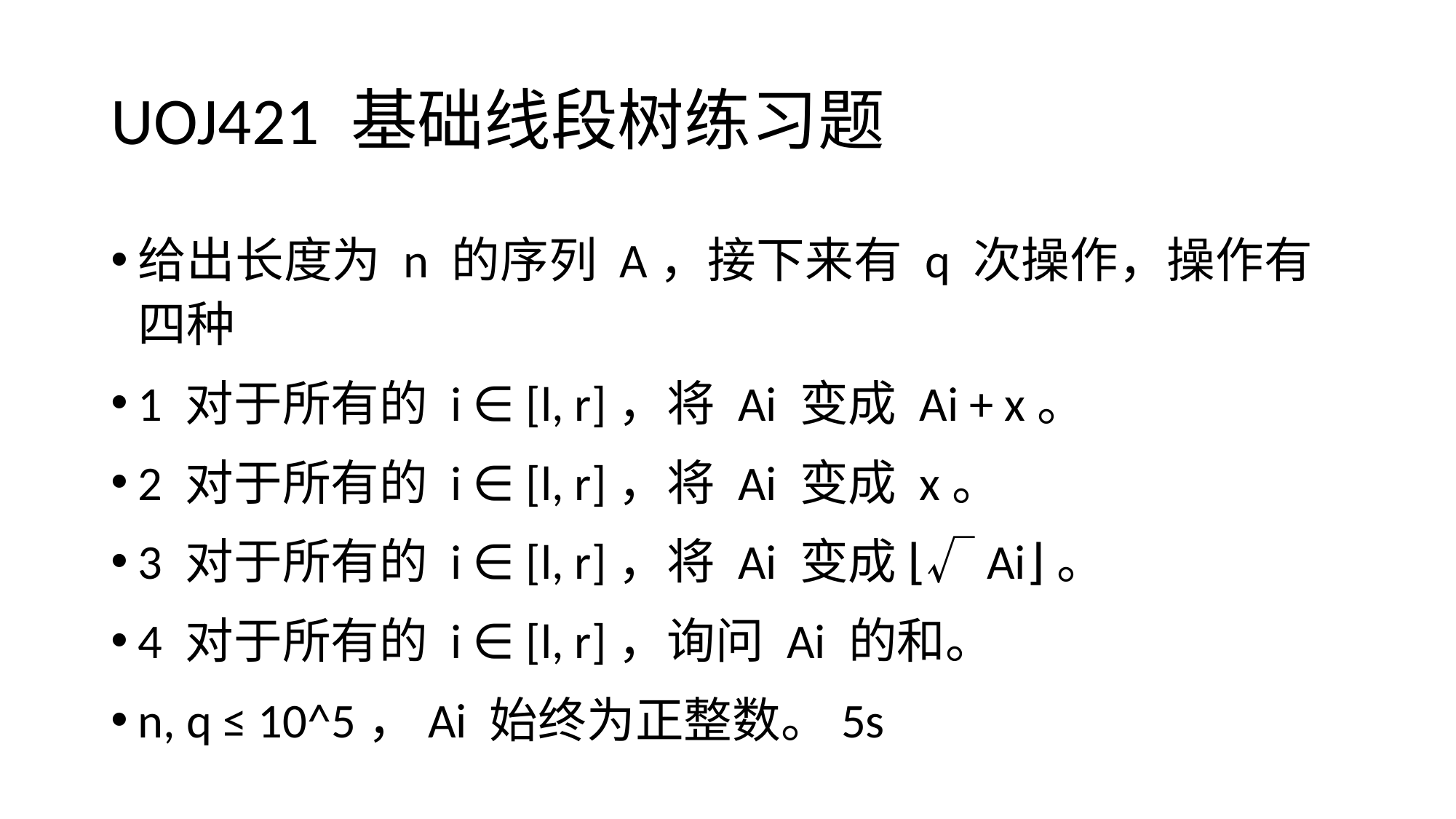

# UOJ421 基础线段树练习题
给出长度为 n 的序列 A，接下来有 q 次操作，操作有四种
1 对于所有的 i ∈ [l, r]，将 Ai 变成 Ai + x。
2 对于所有的 i ∈ [l, r]，将 Ai 变成 x。
3 对于所有的 i ∈ [l, r]，将 Ai 变成 ⌊√Ai⌋。
4 对于所有的 i ∈ [l, r]，询问 Ai 的和。
n, q ≤ 10^5，Ai 始终为正整数。5s